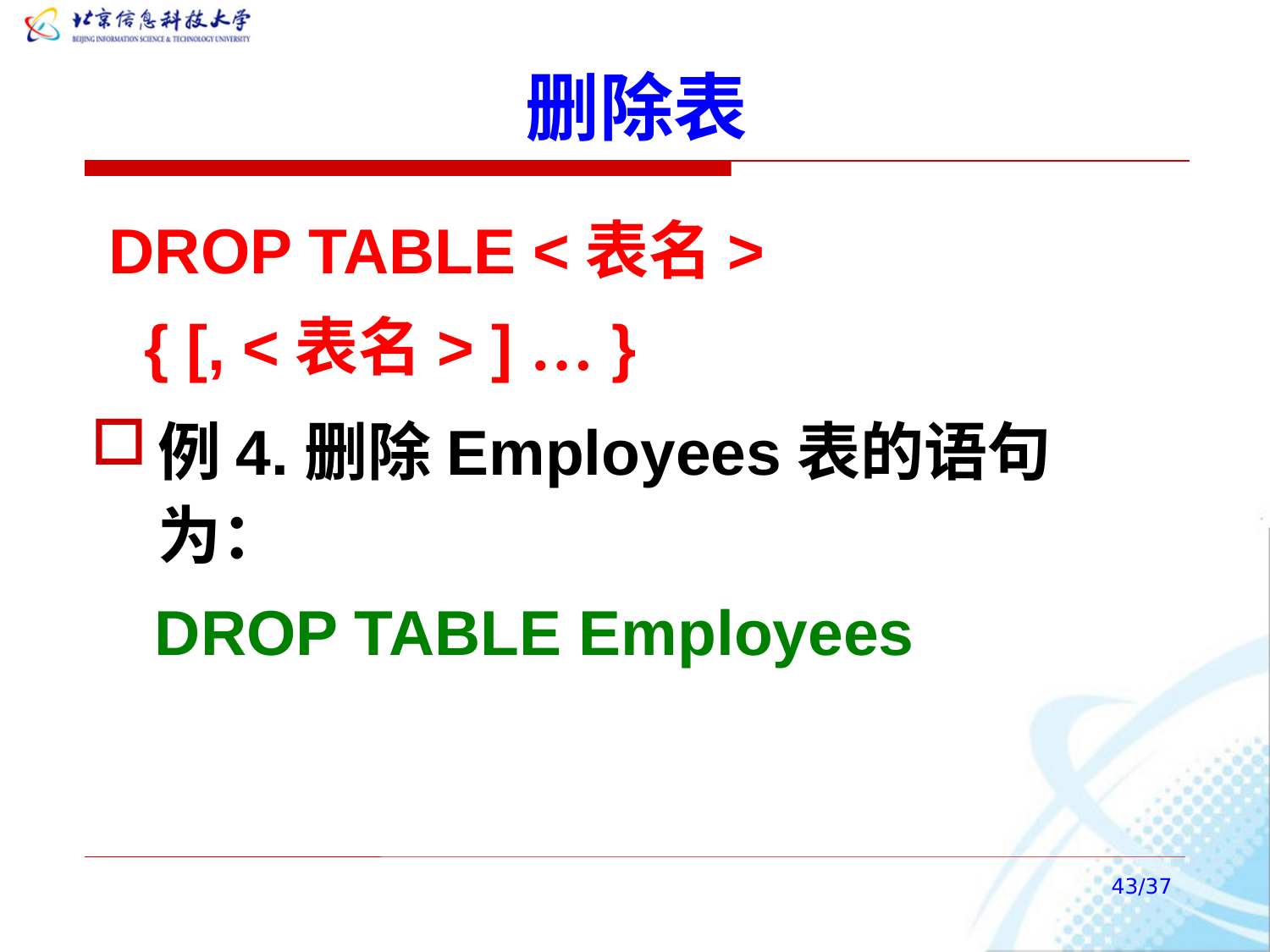

# 删除表
 DROP TABLE <表名>
   { [, <表名> ] … }
例4.删除Employees表的语句为：
DROP TABLE Employees

43/37